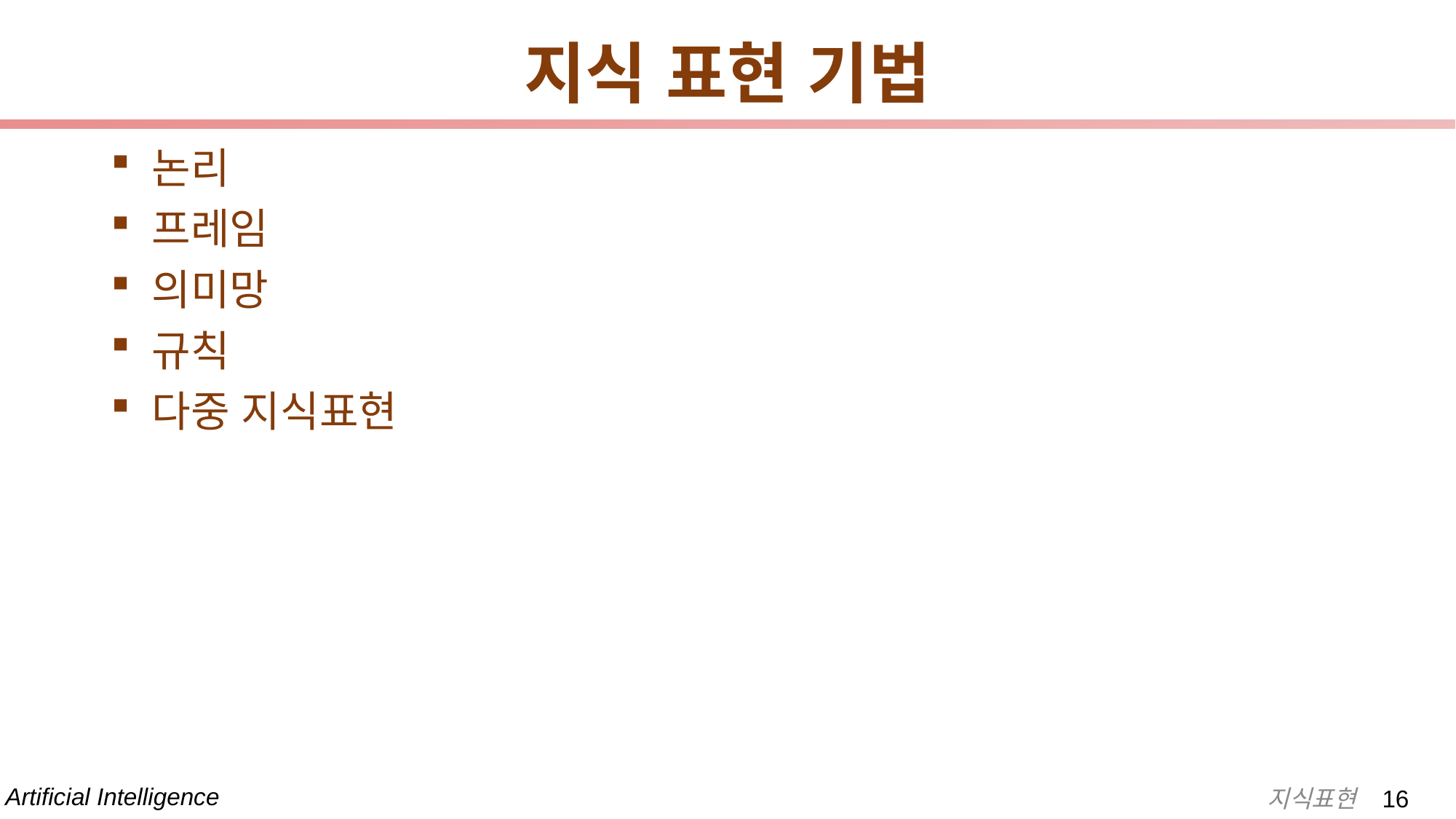

# 지식 표현 기법
논리
프레임
의미망
규칙
다중 지식표현